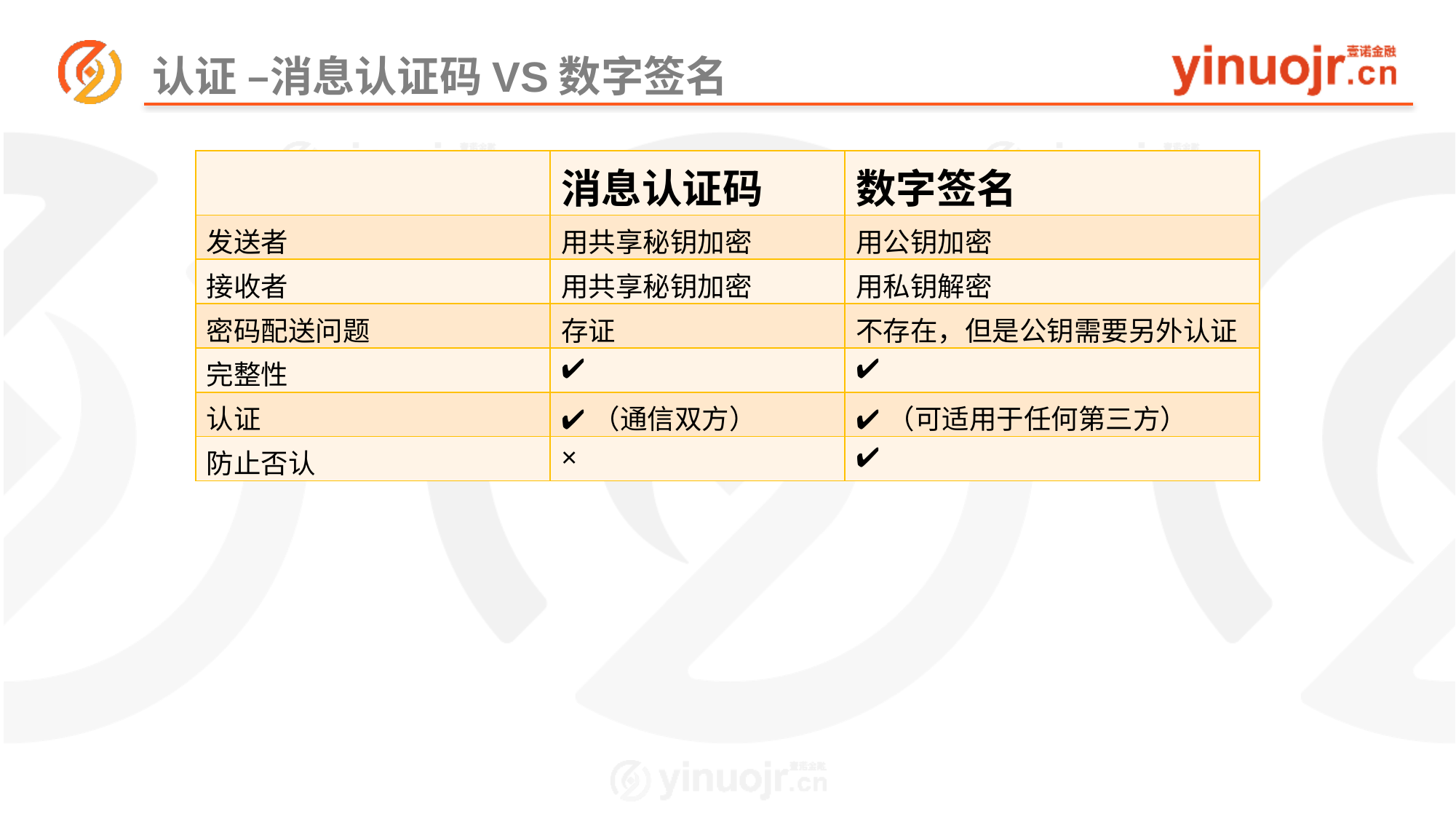

# 认证 –消息认证码VS数字签名
|  | 消息认证码 | 数字签名 |
| --- | --- | --- |
| 发送者 | 用共享秘钥加密 | 用公钥加密 |
| 接收者 | 用共享秘钥加密 | 用私钥解密 |
| 密码配送问题 | 存证 | 不存在，但是公钥需要另外认证 |
| 完整性 | ✔️ | ✔️ |
| 认证 | ✔️（通信双方） | ✔️（可适用于任何第三方） |
| 防止否认 | × | ✔️ |